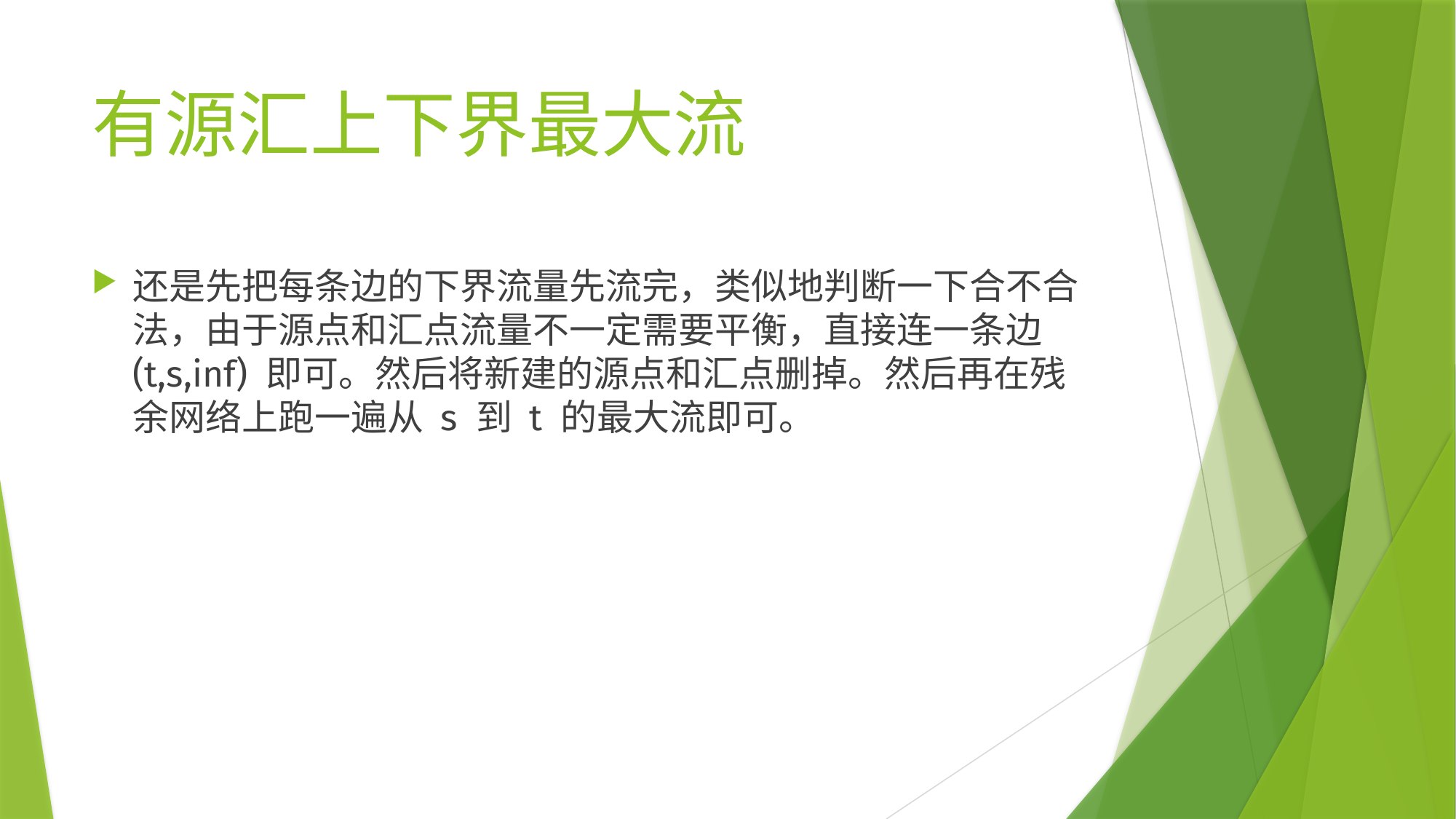

# 有源汇上下界最大流
还是先把每条边的下界流量先流完，类似地判断一下合不合法，由于源点和汇点流量不一定需要平衡，直接连一条边 (t,s,inf) 即可。然后将新建的源点和汇点删掉。然后再在残余网络上跑一遍从 s 到 t 的最大流即可。